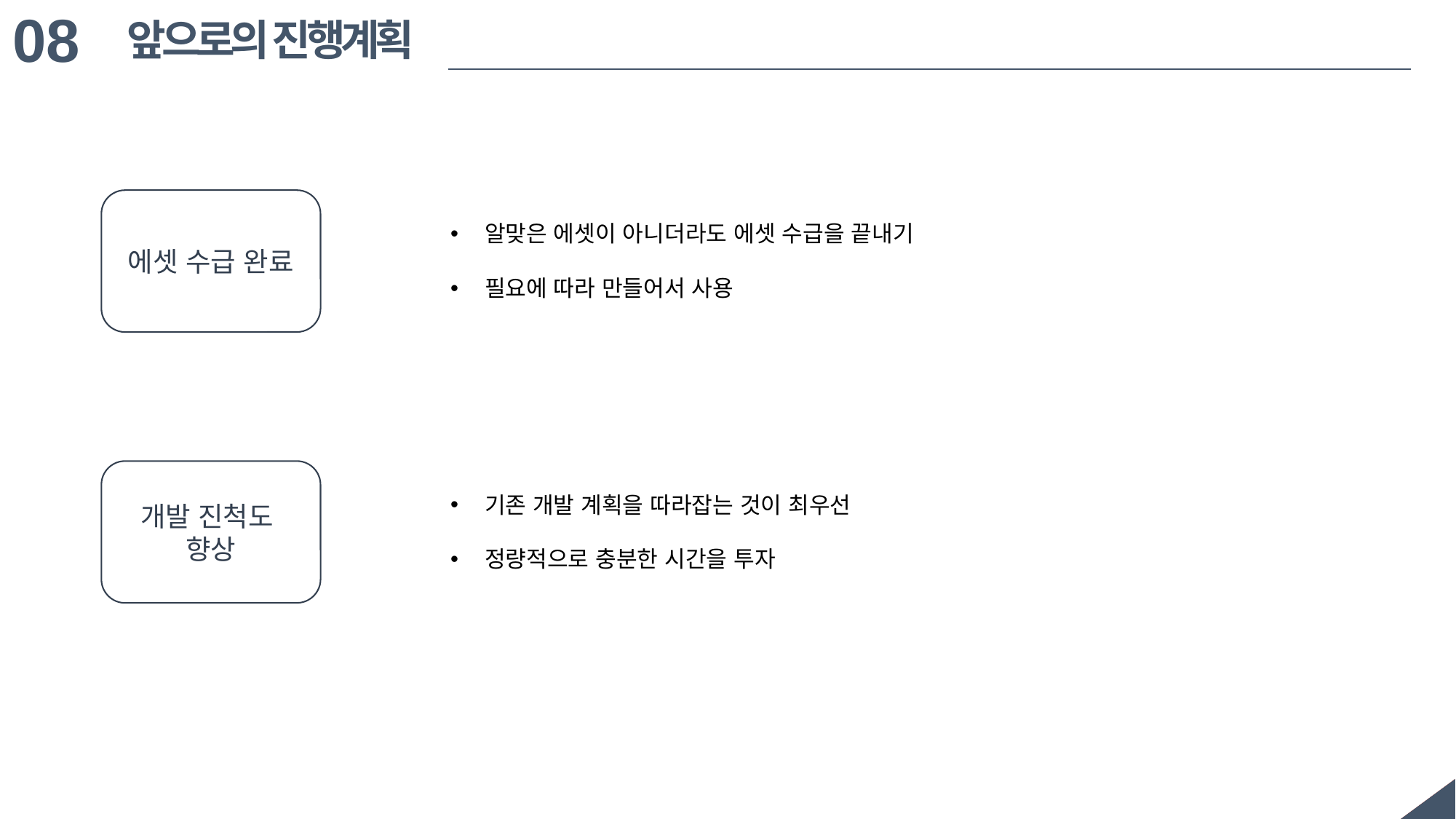

08
앞으로의 진행계획
에셋 수급 완료
알맞은 에셋이 아니더라도 에셋 수급을 끝내기

필요에 따라 만들어서 사용
개발 진척도
향상
기존 개발 계획을 따라잡는 것이 최우선

정량적으로 충분한 시간을 투자